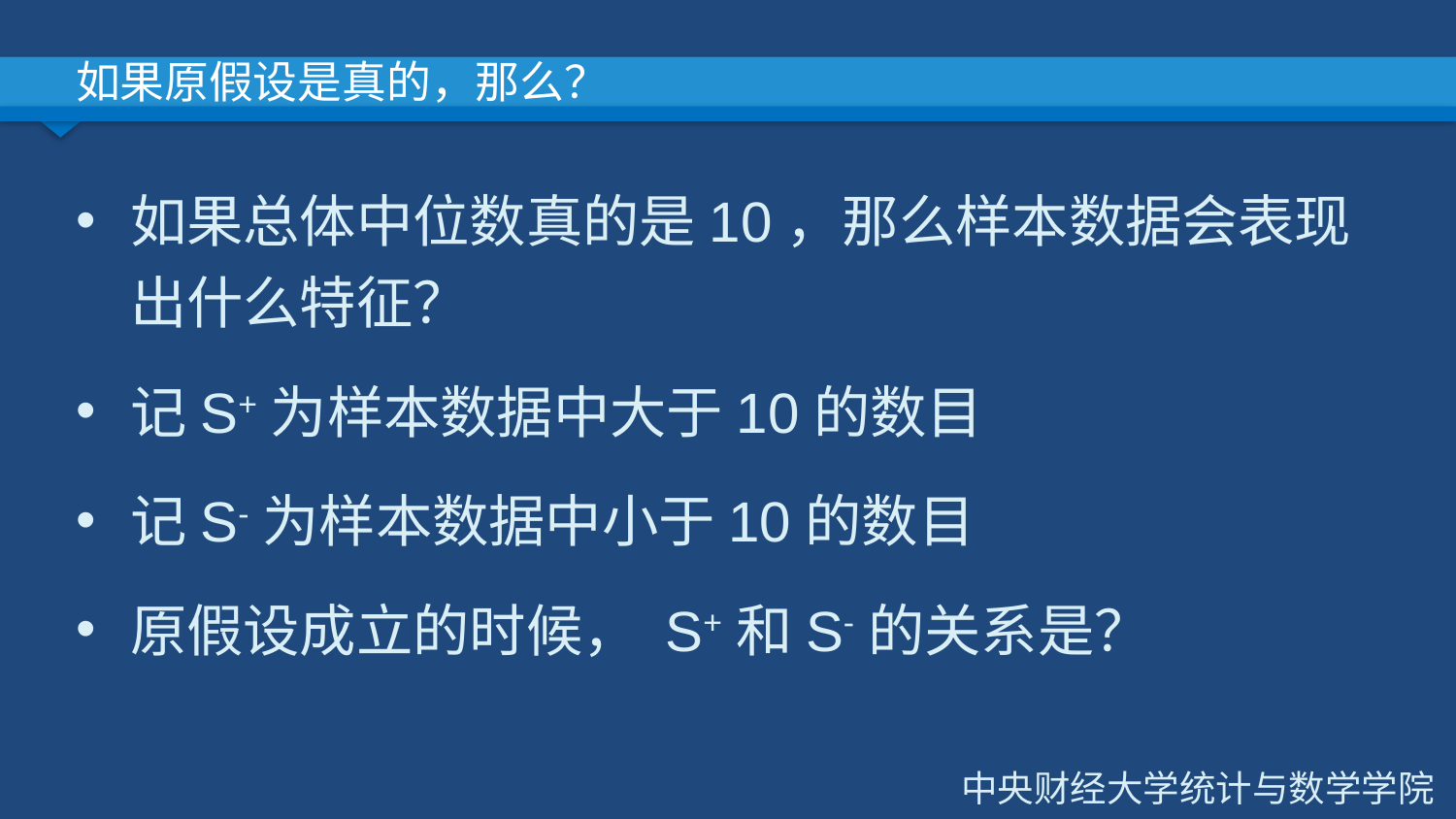

# 如果原假设是真的，那么？
如果总体中位数真的是10，那么样本数据会表现出什么特征？
记S+为样本数据中大于10的数目
记S-为样本数据中小于10的数目
原假设成立的时候， S+和S-的关系是？